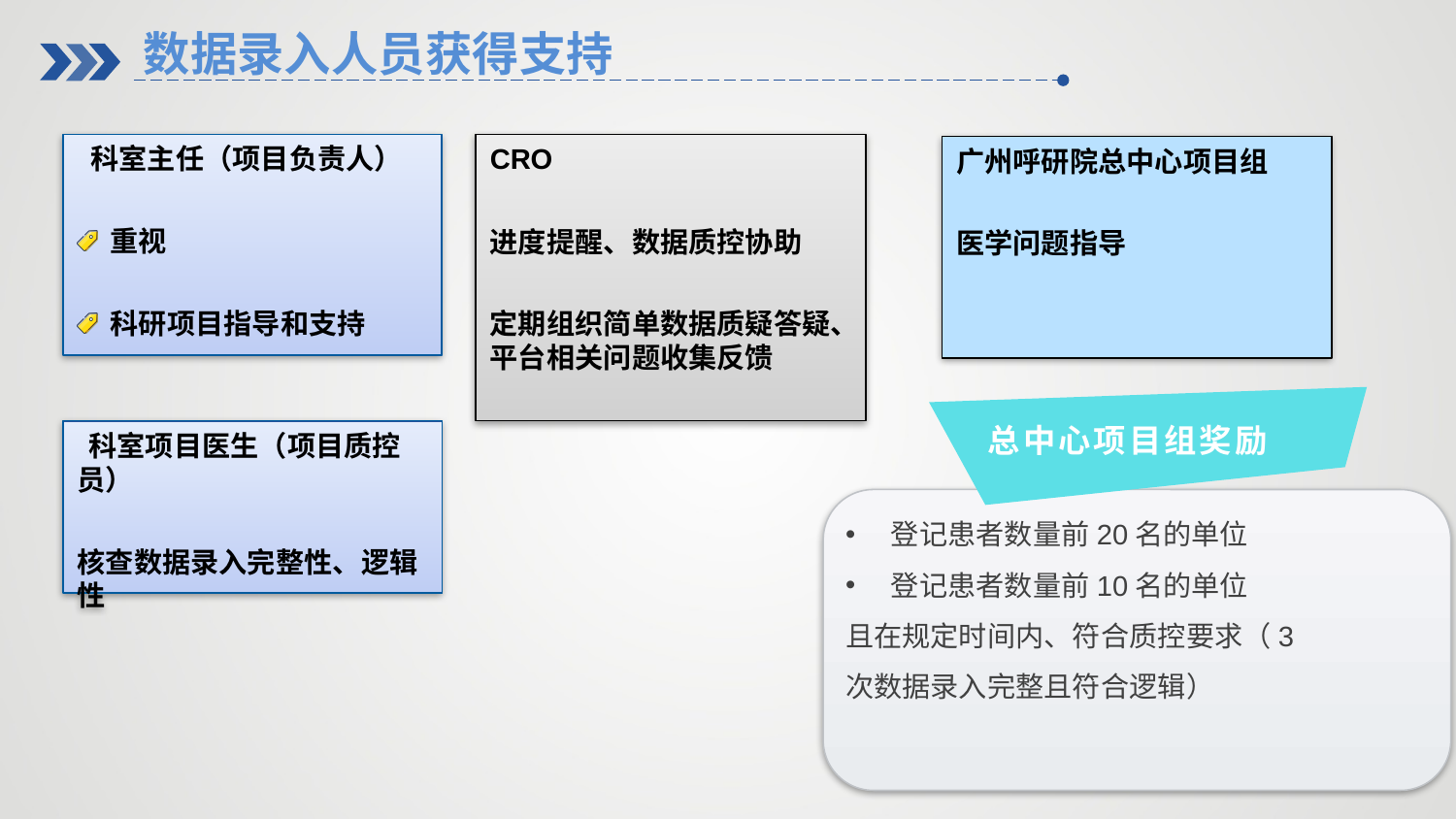

数据录入人员获得支持

 科室主任（项目负责人）
 重视
 科研项目指导和支持

CRO
进度提醒、数据质控协助
定期组织简单数据质疑答疑、平台相关问题收集反馈

广州呼研院总中心项目组
医学问题指导

总中心项目组奖励
 科室项目医生（项目质控员）
核查数据录入完整性、逻辑性

登记患者数量前20名的单位
登记患者数量前10名的单位
且在规定时间内、符合质控要求（3次数据录入完整且符合逻辑）